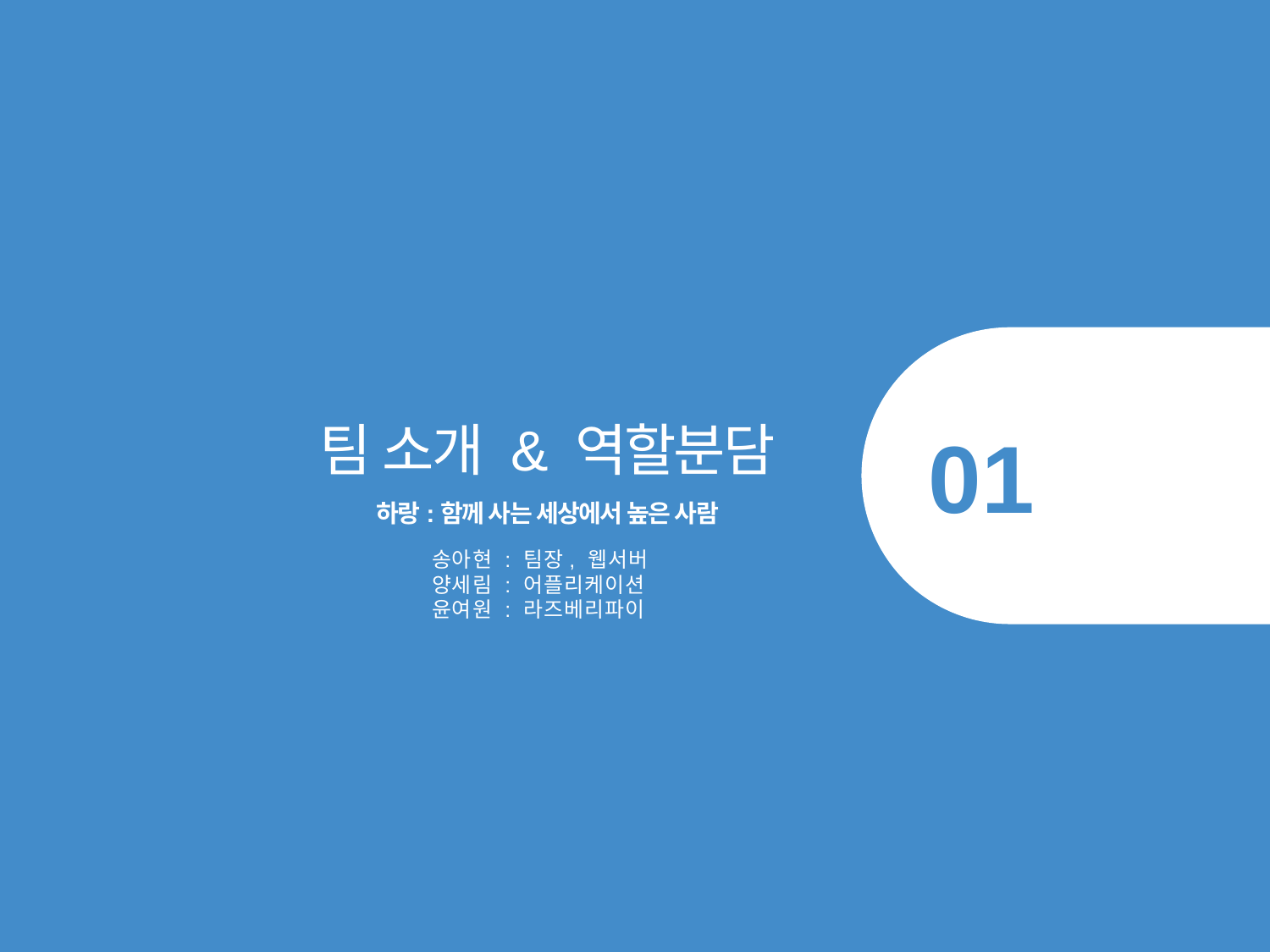

팀 소개 & 역할분담
송아현 : 팀장, 웹서버
양세림 : 어플리케이션
윤여원 : 라즈베리파이
01
하랑:함께 사는 세상에서 높은 사람